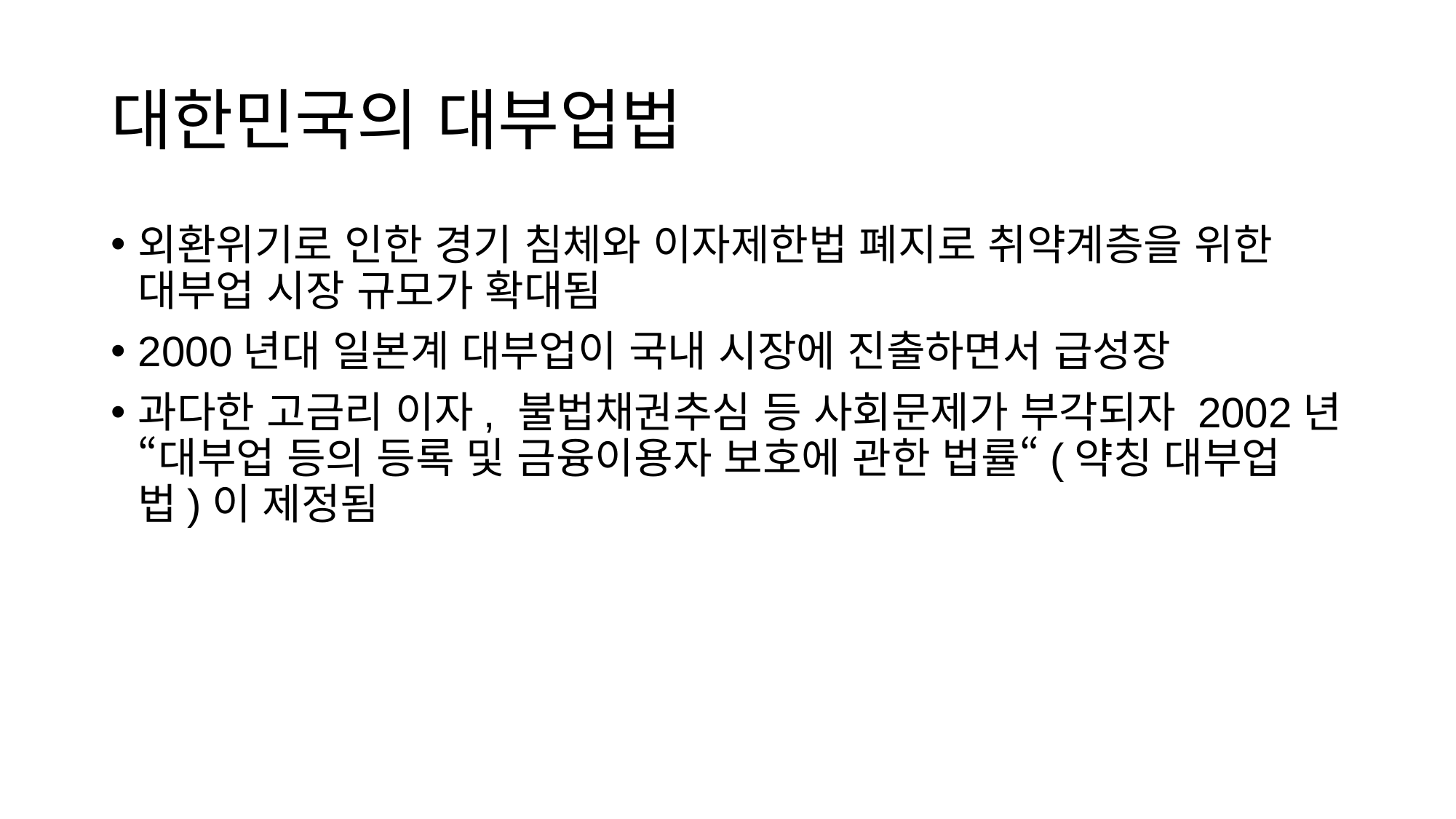

# 대한민국의 대부업법
외환위기로 인한 경기 침체와 이자제한법 폐지로 취약계층을 위한 대부업 시장 규모가 확대됨
2000년대 일본계 대부업이 국내 시장에 진출하면서 급성장
과다한 고금리 이자, 불법채권추심 등 사회문제가 부각되자 2002년 “대부업 등의 등록 및 금융이용자 보호에 관한 법률“(약칭 대부업법)이 제정됨